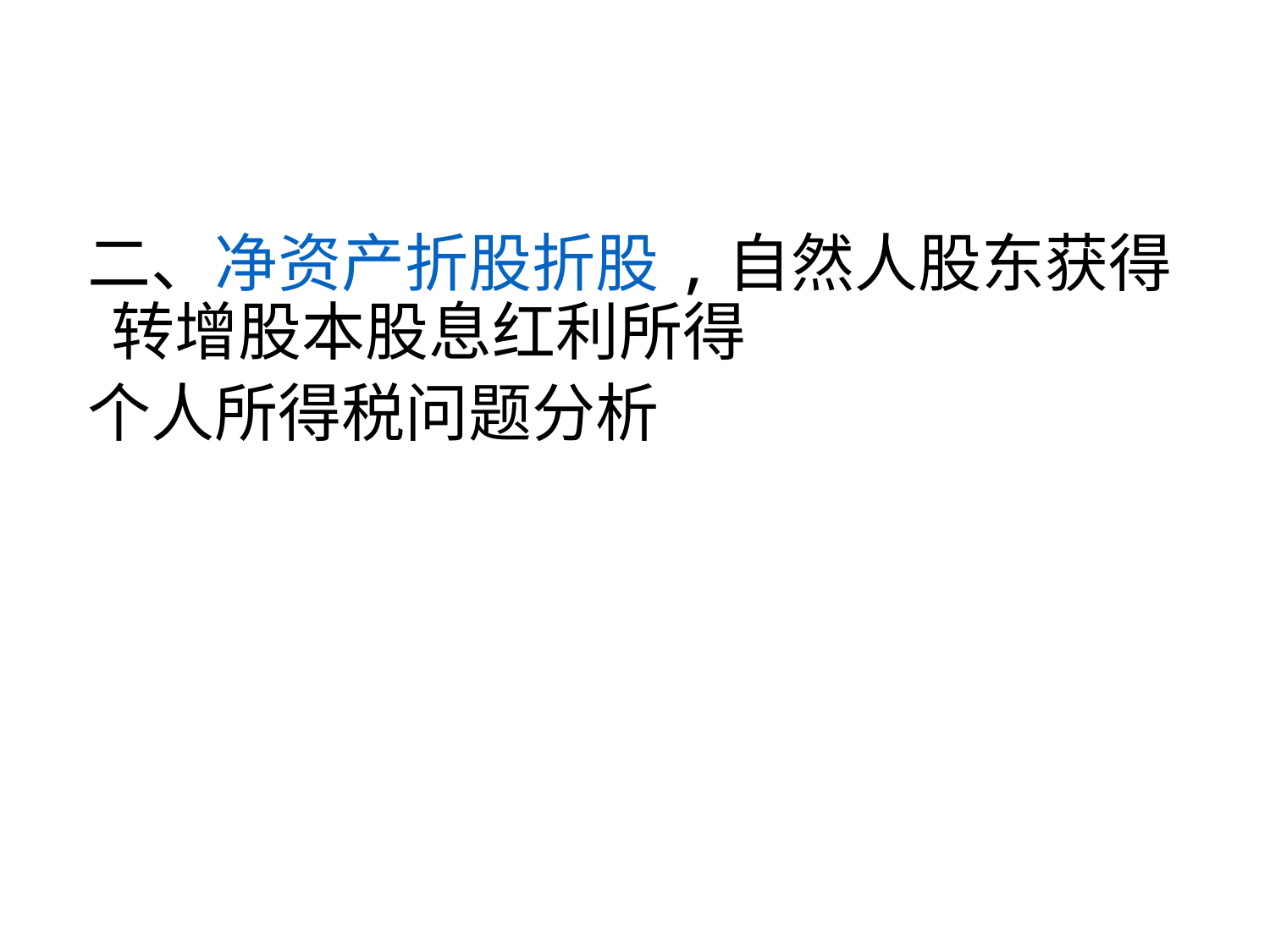

#
二、净资产折股折股,自然人股东获得转增股本股息红利所得
个人所得税问题分析